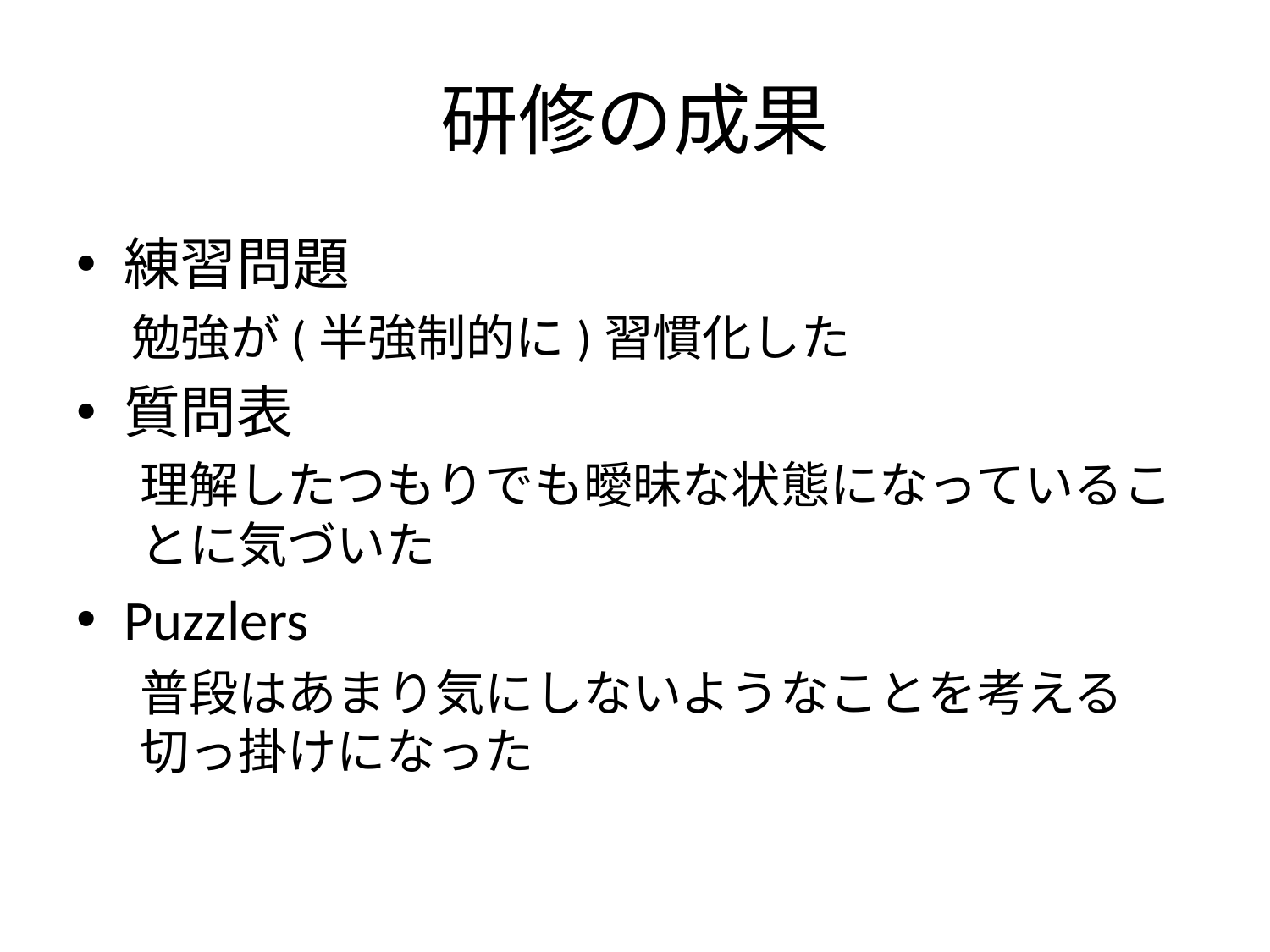

# 研修の成果
練習問題
勉強が(半強制的に)習慣化した
質問表
理解したつもりでも曖昧な状態になっていることに気づいた
Puzzlers
普段はあまり気にしないようなことを考える切っ掛けになった